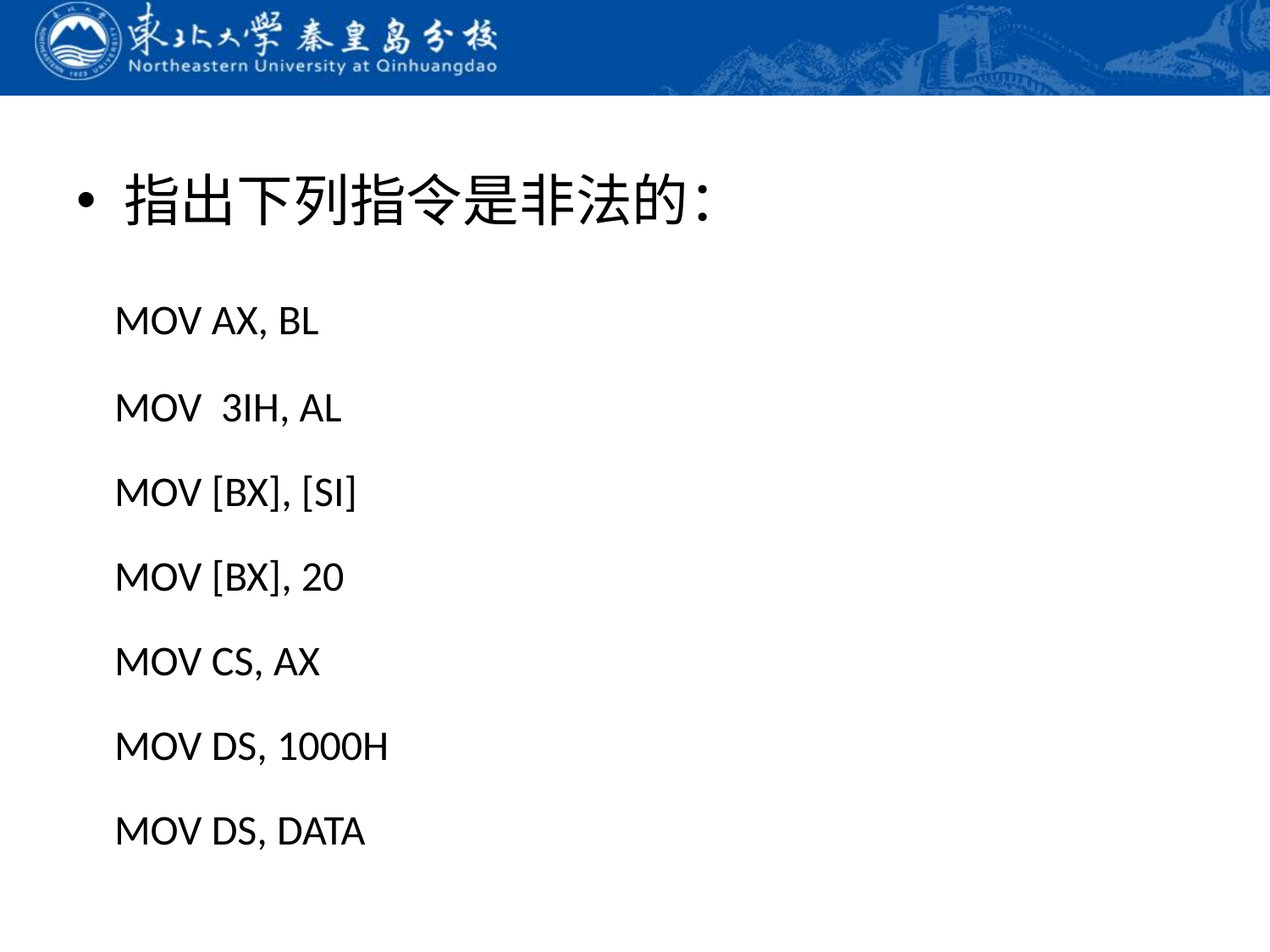

指出下列指令是非法的：
   MOV AX, BL
    MOV  3IH, AL
    MOV [BX], [SI]
    MOV [BX], 20
    MOV CS, AX
    MOV DS, 1000H
    MOV DS, DATA